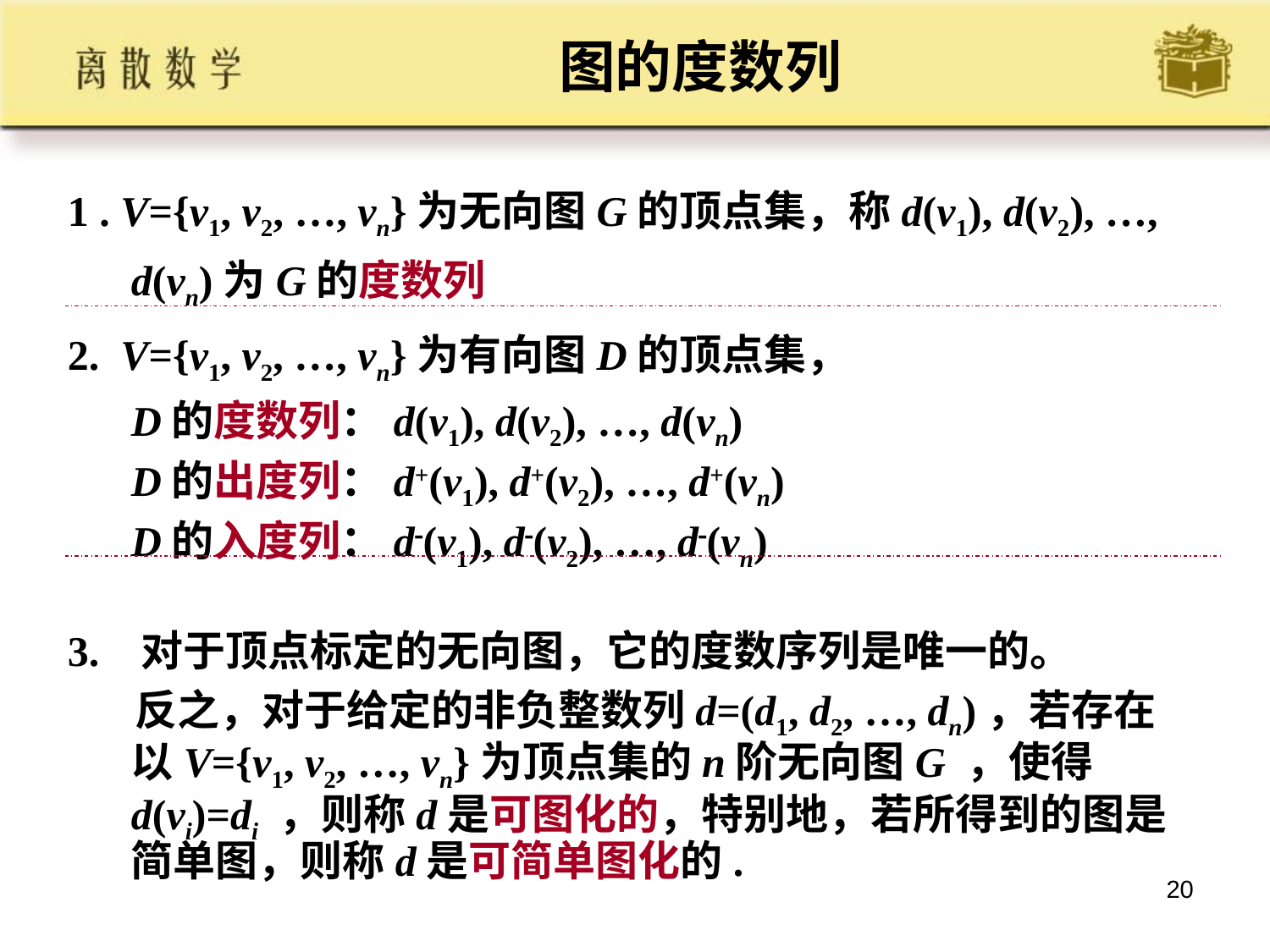

# 图的度数列
1 . V={v1, v2, …, vn}为无向图G的顶点集，称d(v1), d(v2), …, d(vn)为G的度数列
2.  V={v1, v2, …, vn}为有向图D的顶点集，
      D的度数列：d(v1), d(v2), …, d(vn)
      D的出度列：d+(v1), d+(v2), …, d+(vn)
      D的入度列：d−(v1), d−(v2), …, d−(vn)

3.   对于顶点标定的无向图，它的度数序列是唯一的。
      反之，对于给定的非负整数列d=(d1, d2, …, dn)，若存在以V={v1, v2, …, vn}为顶点集的n阶无向图G ，使得d(vi)=di ，则称d是可图化的，特别地，若所得到的图是简单图，则称d是可简单图化的.

20